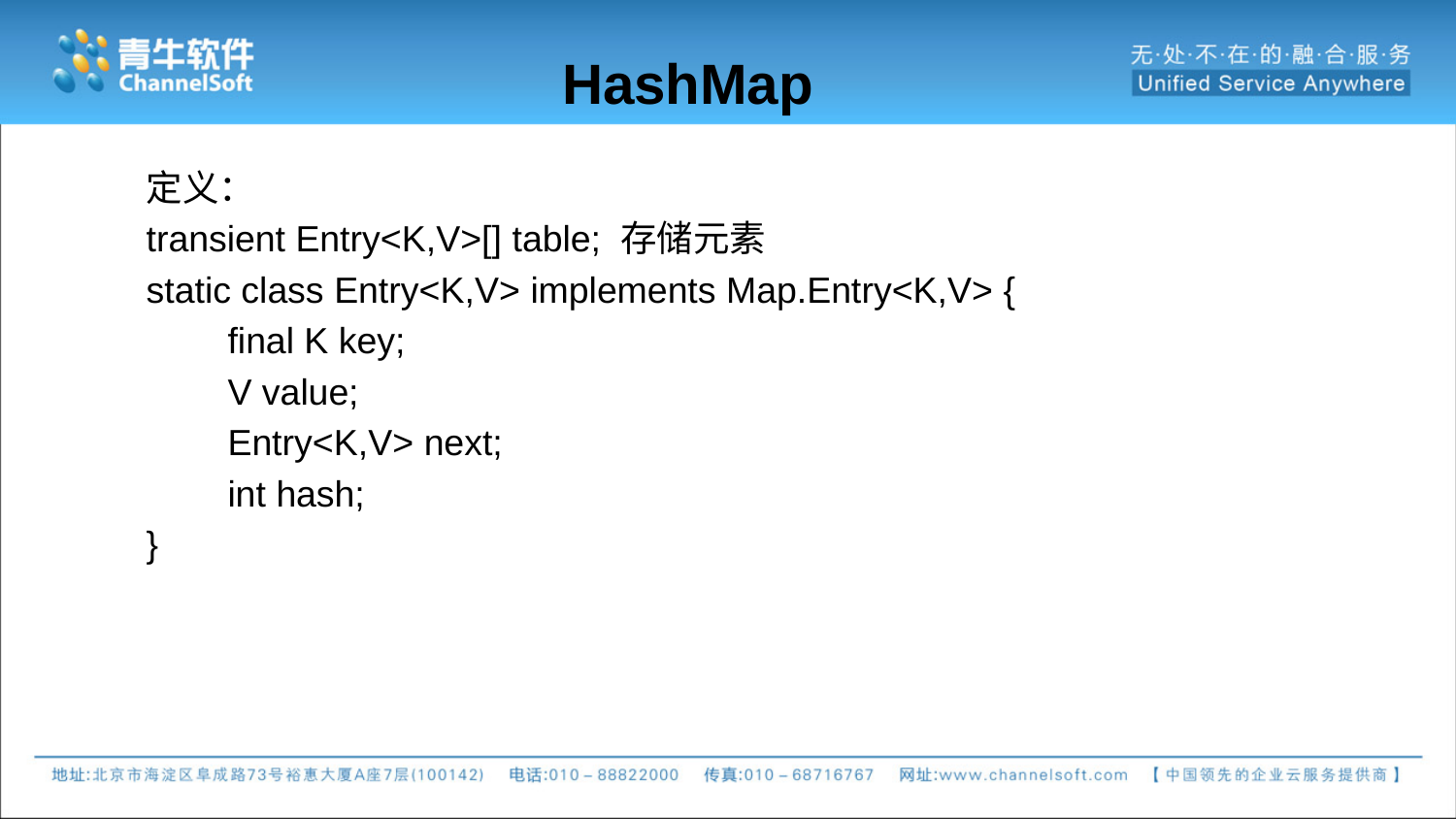

# HashMap
定义：
transient Entry<K,V>[] table; 存储元素
static class Entry<K,V> implements Map.Entry<K,V> {
        final K key;
        V value;
        Entry<K,V> next;
        int hash;
}